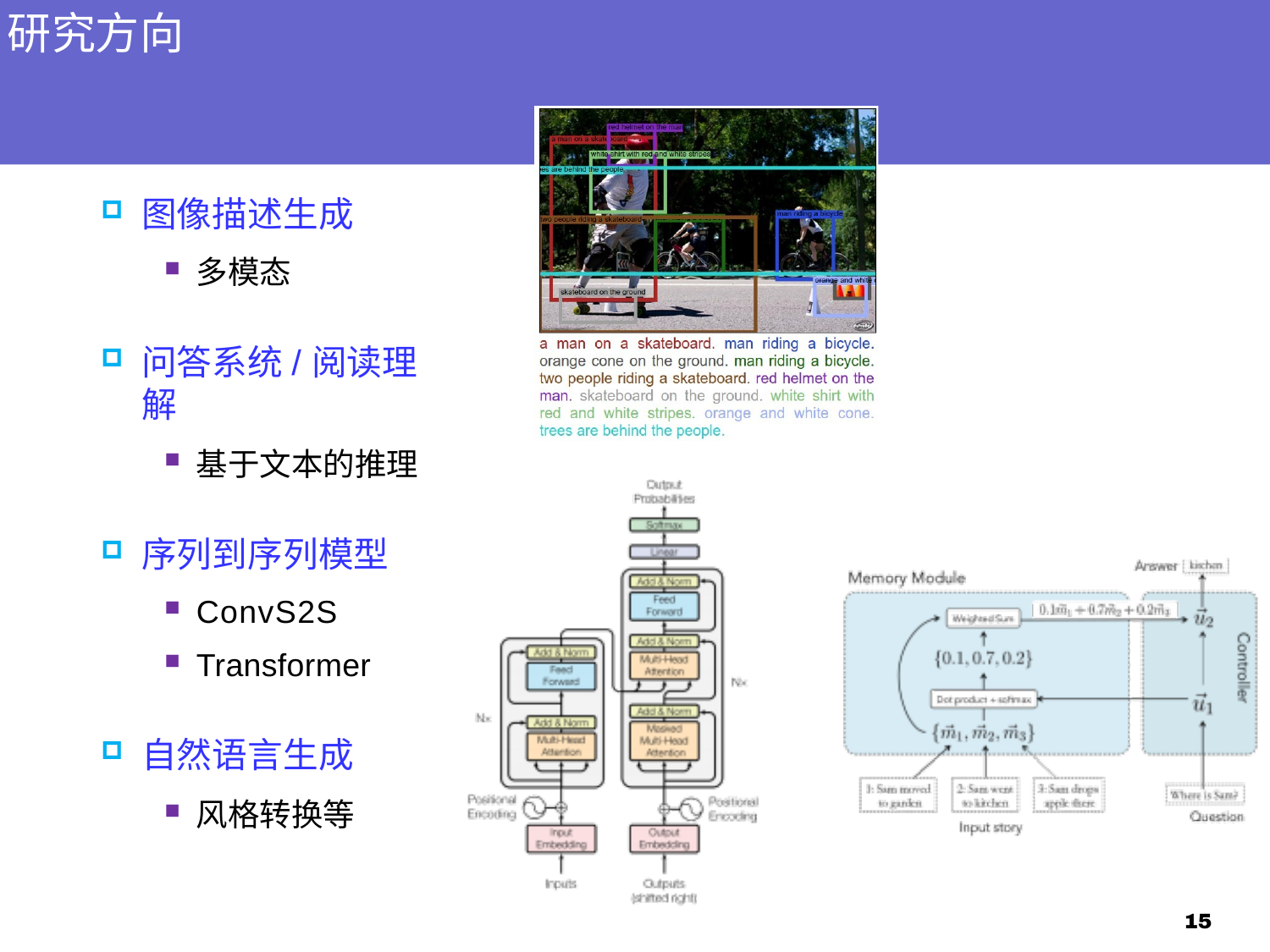

# 研究方向

前沿研究
图像描述生成
多模态

问答系统/阅读理解
基于文本的推理

序列到序列模型
ConvS2S
Transformer

自然语言生成
风格转换等

15